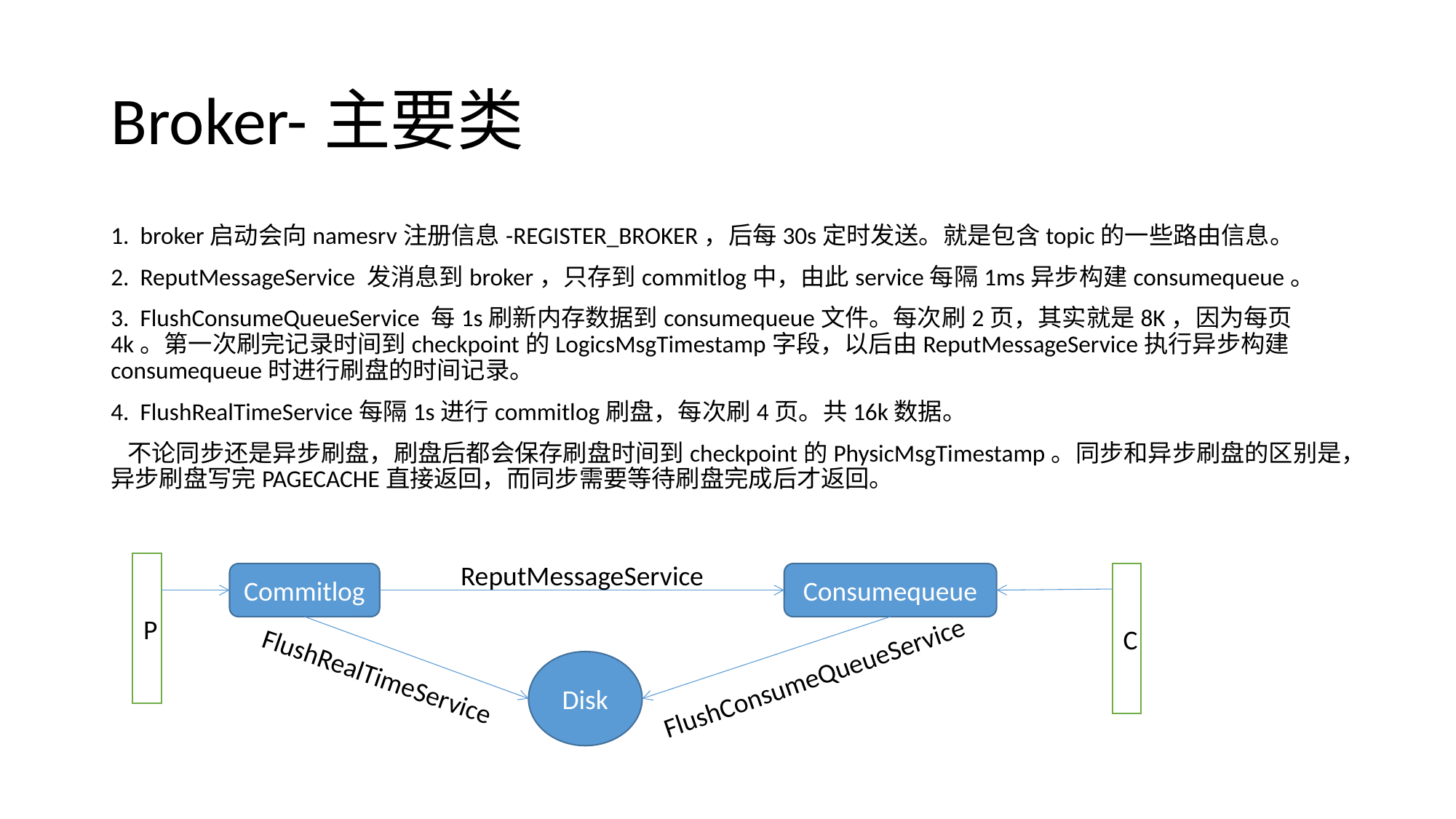

# Broker-主要类
1.  broker启动会向namesrv注册信息-REGISTER_BROKER，后每30s定时发送。就是包含topic的一些路由信息。
2.  ReputMessageService 发消息到broker，只存到commitlog中，由此service每隔1ms异步构建consumequeue。
3.  FlushConsumeQueueService 每1s刷新内存数据到consumequeue文件。每次刷2页，其实就是8K，因为每页4k。第一次刷完记录时间到checkpoint的LogicsMsgTimestamp字段，以后由ReputMessageService执行异步构建consumequeue时进行刷盘的时间记录。
4.  FlushRealTimeService每隔1s进行commitlog刷盘，每次刷4页。共16k数据。
  不论同步还是异步刷盘，刷盘后都会保存刷盘时间到checkpoint的PhysicMsgTimestamp。同步和异步刷盘的区别是，异步刷盘写完PAGECACHE直接返回，而同步需要等待刷盘完成后才返回。

P
ReputMessageService
Commitlog
Consumequeue
C
Disk
FlushRealTimeService
FlushConsumeQueueService